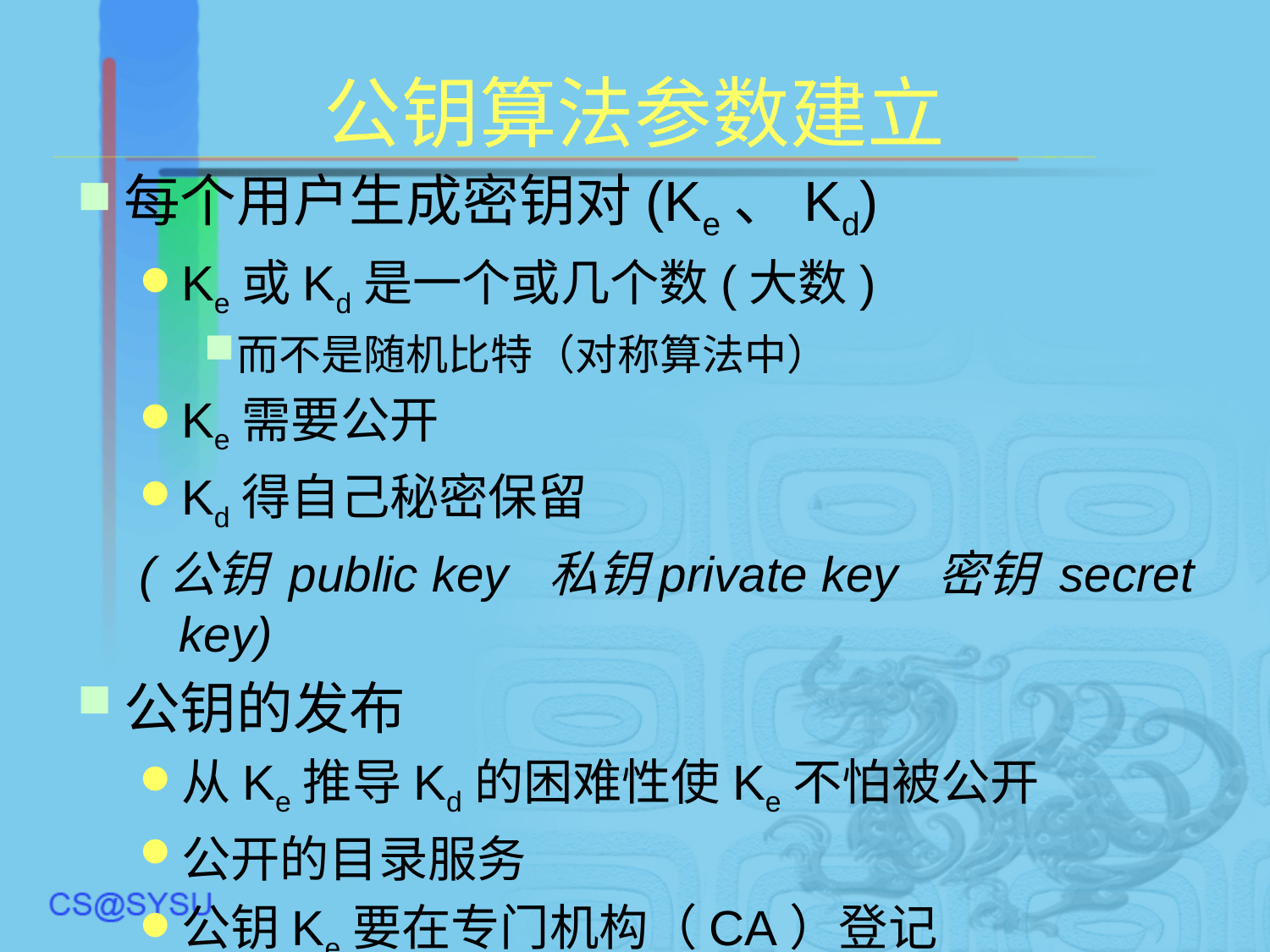

# 公钥算法参数建立
每个用户生成密钥对(Ke、Kd)
Ke或Kd是一个或几个数(大数)
而不是随机比特（对称算法中）
Ke需要公开
Kd得自己秘密保留
(公钥 public key  私钥private key  密钥 secret key)
公钥的发布
从Ke推导Kd的困难性使Ke不怕被公开
公开的目录服务
公钥Ke要在专门机构（CA）登记